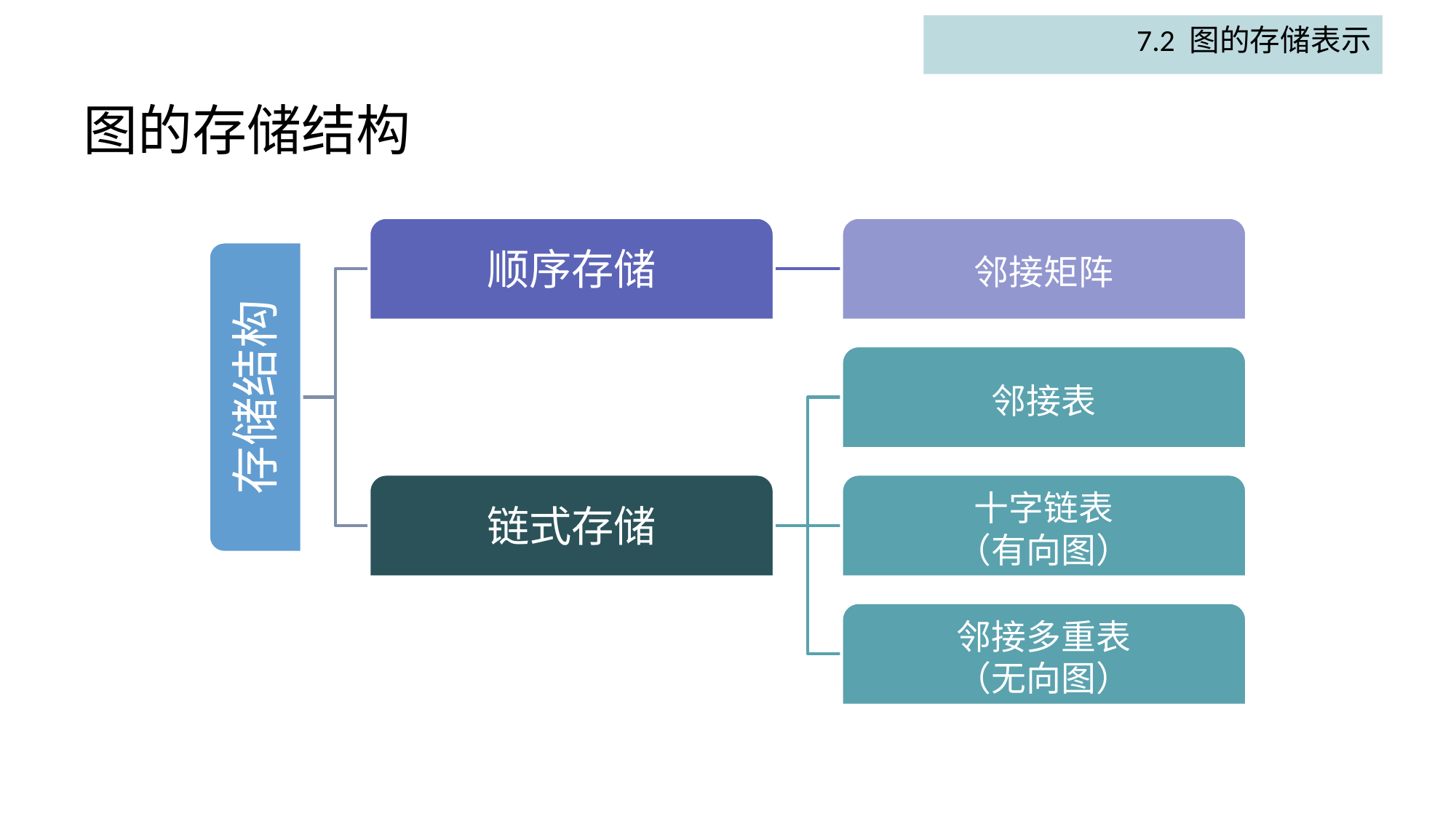

7.2 图的存储表示
# 图的存储结构

存储结构
顺序存储
邻接矩阵
链式存储
邻接表
十字链表
（有向图）
邻接多重表
（无向图）